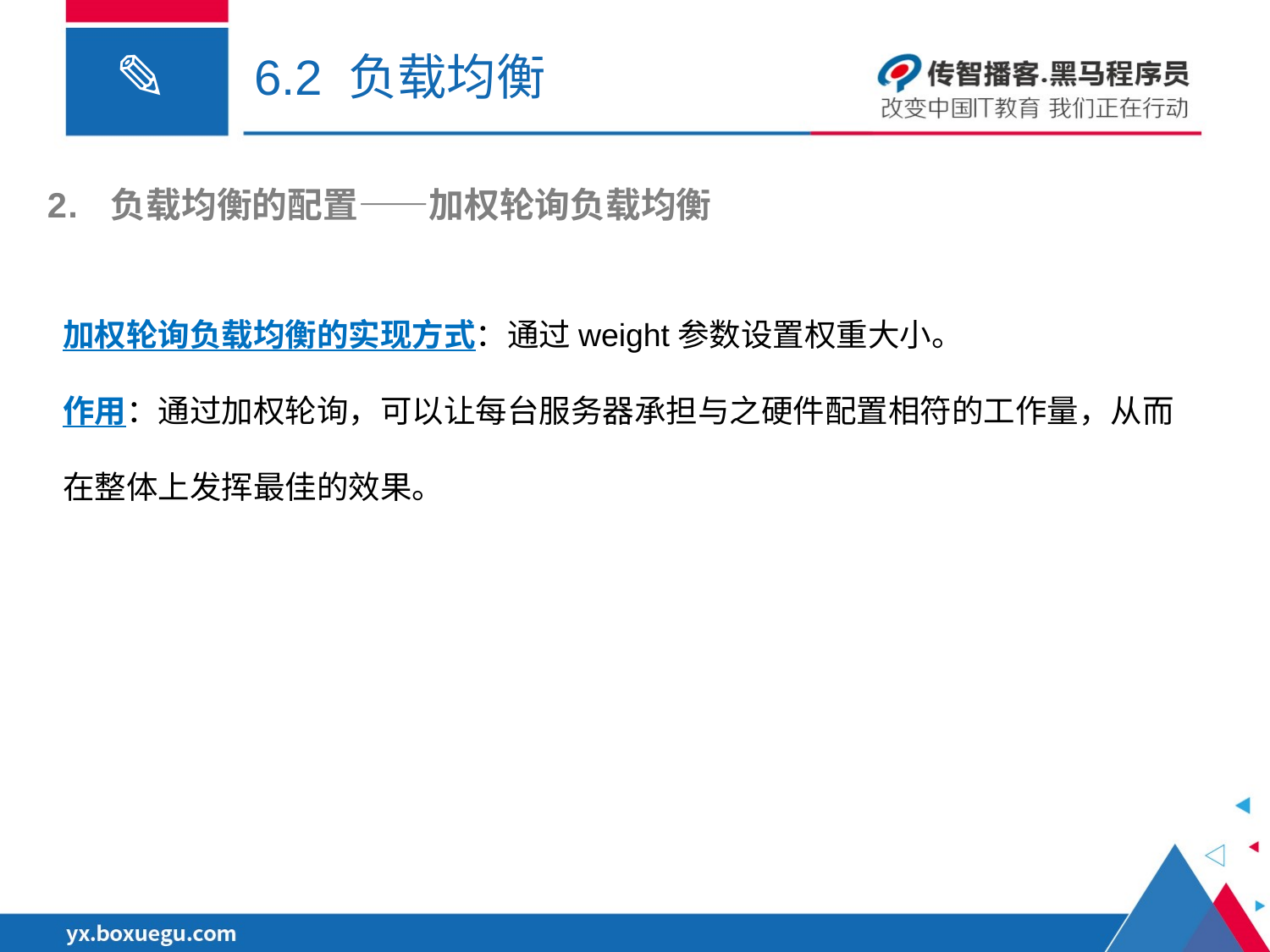

# 6.2 负载均衡
负载均衡的配置——加权轮询负载均衡
加权轮询负载均衡的实现方式：通过weight参数设置权重大小。
作用：通过加权轮询，可以让每台服务器承担与之硬件配置相符的工作量，从而在整体上发挥最佳的效果。